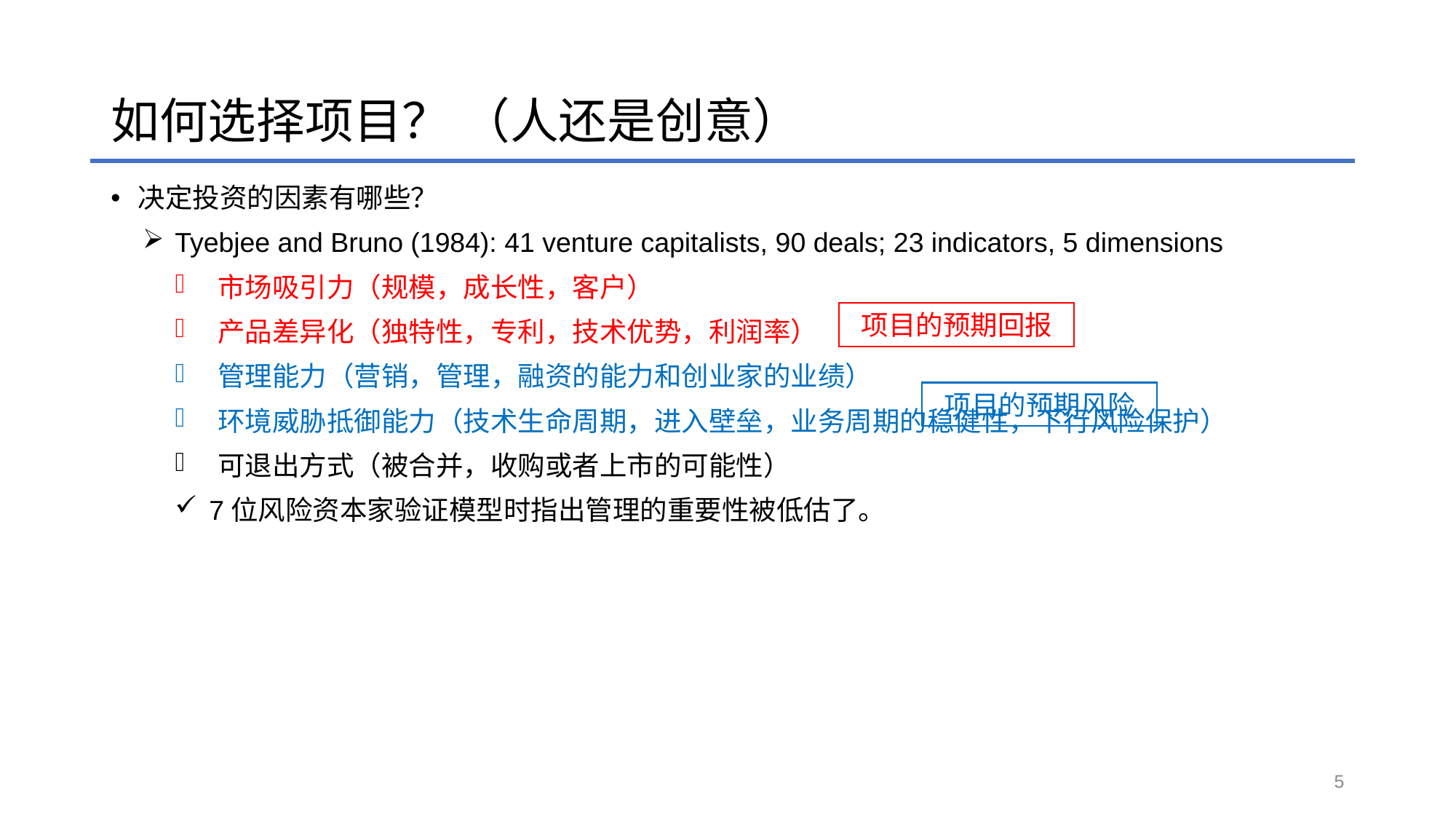

# 如何选择项目？ （人还是创意）
决定投资的因素有哪些？
Tyebjee and Bruno (1984): 41 venture capitalists, 90 deals; 23 indicators, 5 dimensions
市场吸引力（规模，成长性，客户）
产品差异化（独特性，专利，技术优势，利润率）
管理能力（营销，管理，融资的能力和创业家的业绩）
环境威胁抵御能力（技术生命周期，进入壁垒，业务周期的稳健性，下行风险保护）
可退出方式（被合并，收购或者上市的可能性）
7位风险资本家验证模型时指出管理的重要性被低估了。

项目的预期回报
项目的预期风险
5